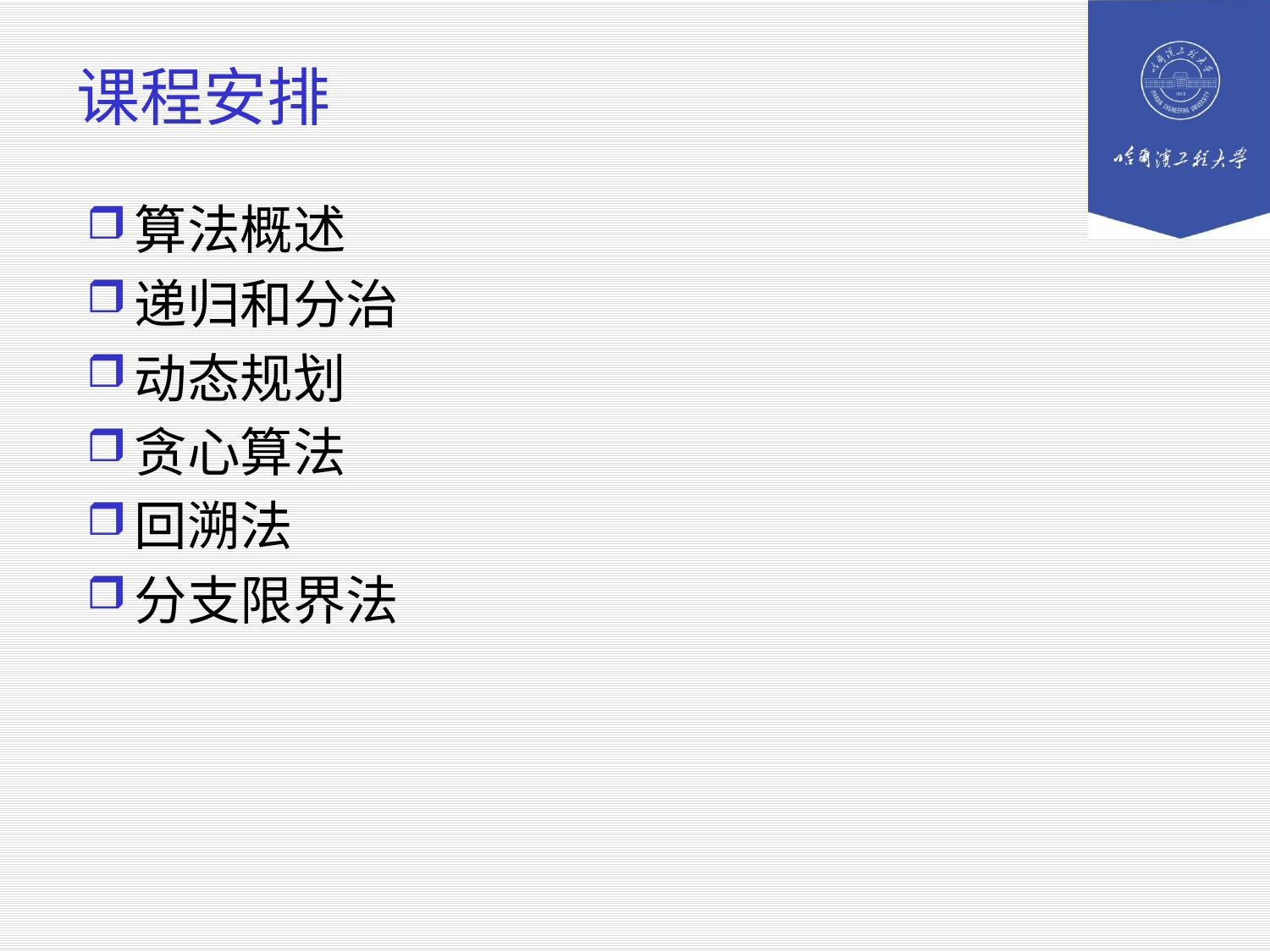

# 课程安排
算法概述
递归和分治
动态规划
贪心算法
回溯法
分支限界法